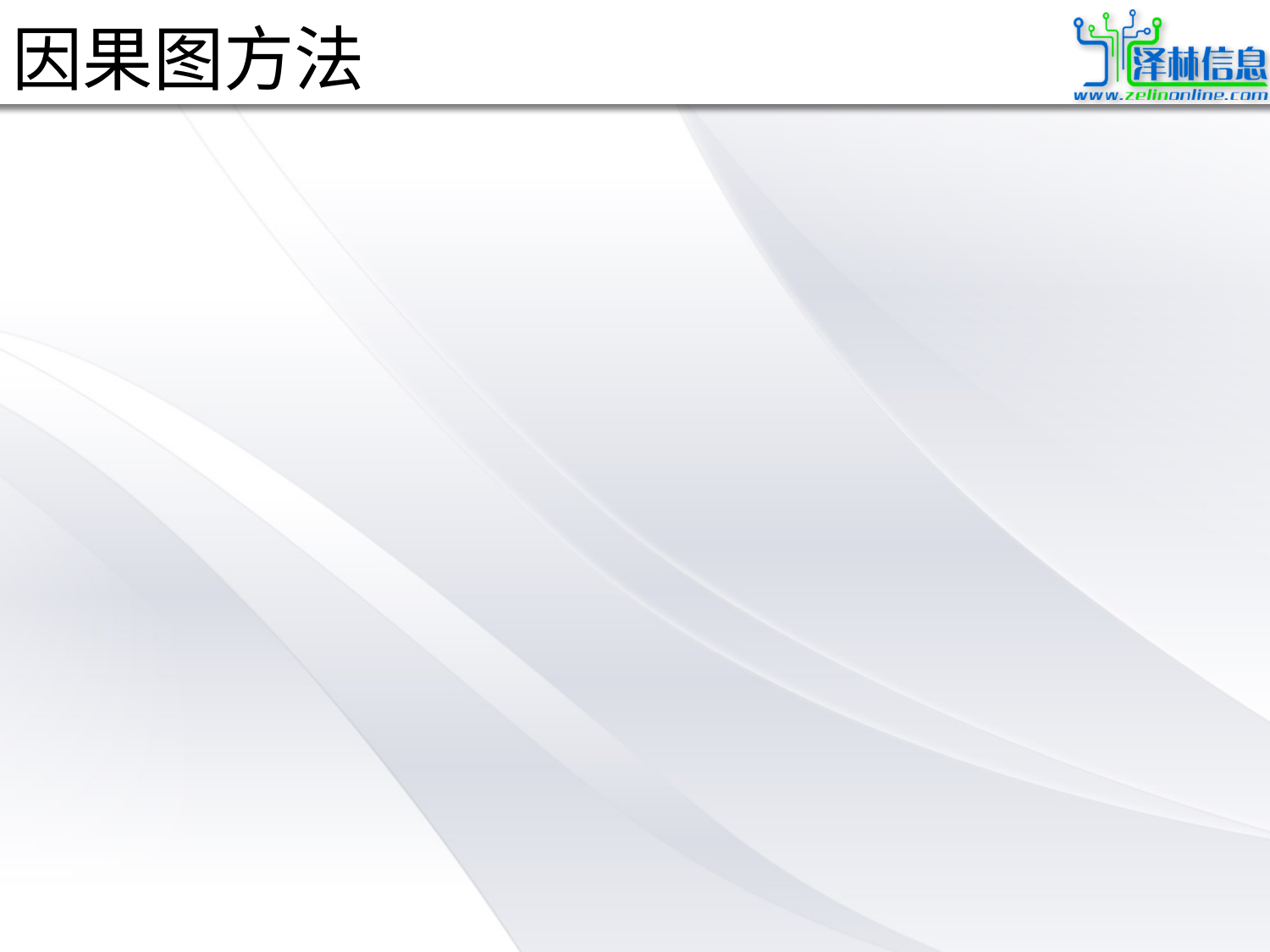

# 因果图方法
因果图方法最终生成的是判定表。它适合于检查程序输入条件的各种组合情况。利用因果图生成测试用例的基本步骤:
(1) 分析软件规格说明描述中, 那些是原因(即输入条件或输入条件的等价类),那些是结果(即输出条件), 并给每个原因和结果赋予一个标识符。
(2) 分析软件规格说明描述中的语义.找出原因与结果之间, 原因与原因之间对应的关系. 根据这些关系,画出因果图。
(3) 由于语法或环境限制, 有些原因与原因之间,原因与结果之间的组合情况不不可能出现. 为表明这些特殊情况, 在因果图上用一些记号表明约束或限制条件。
(4) 把因果图转换为判定表。
(5) 把判定表的每一列拿出来作为依据,设计测试用例。